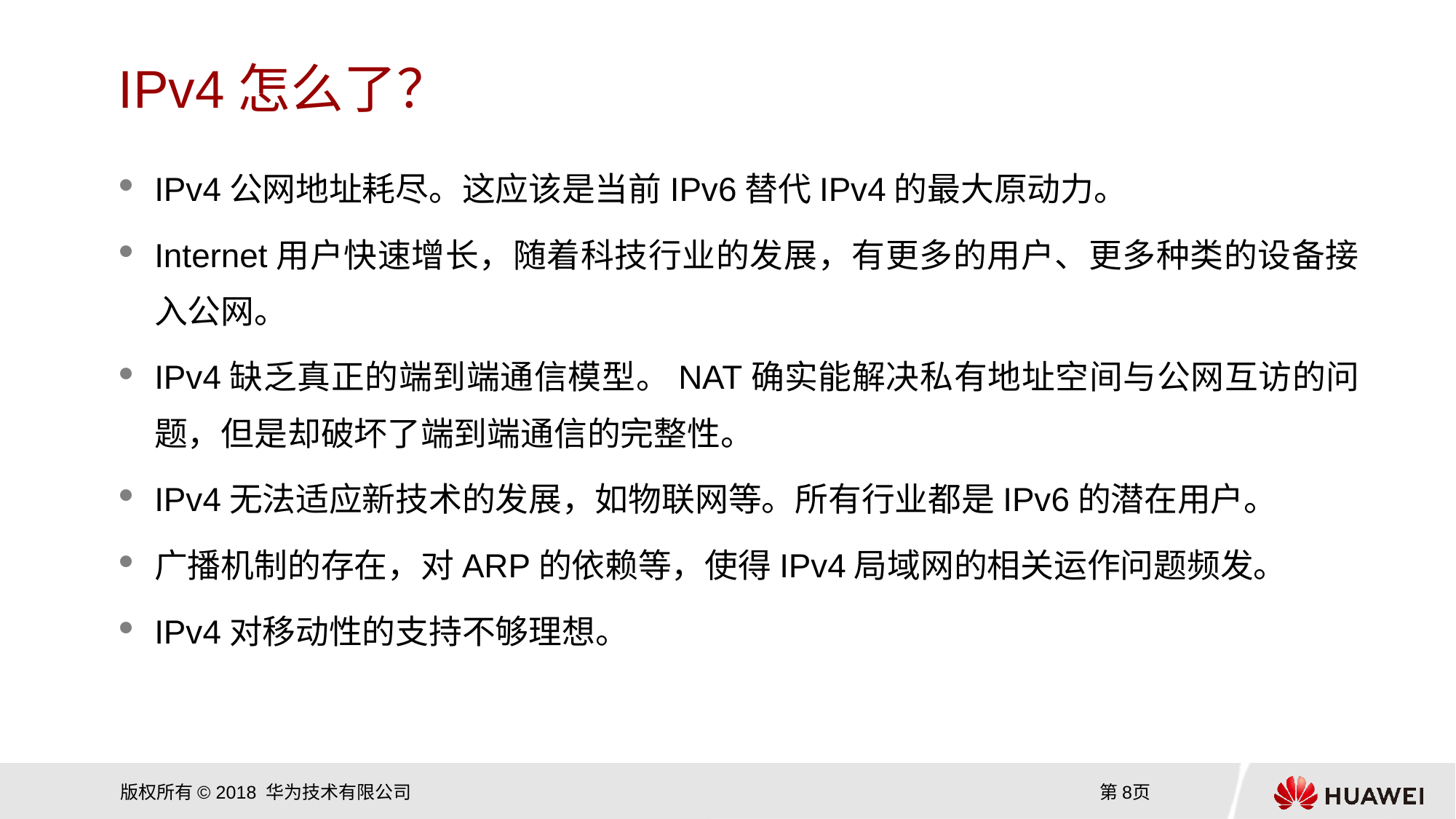

# IPv4怎么了？
IPv4公网地址耗尽。这应该是当前IPv6替代IPv4的最大原动力。
Internet用户快速增长，随着科技行业的发展，有更多的用户、更多种类的设备接入公网。
IPv4缺乏真正的端到端通信模型。NAT确实能解决私有地址空间与公网互访的问题，但是却破坏了端到端通信的完整性。
IPv4无法适应新技术的发展，如物联网等。所有行业都是IPv6的潜在用户。
广播机制的存在，对ARP的依赖等，使得IPv4局域网的相关运作问题频发。
IPv4对移动性的支持不够理想。